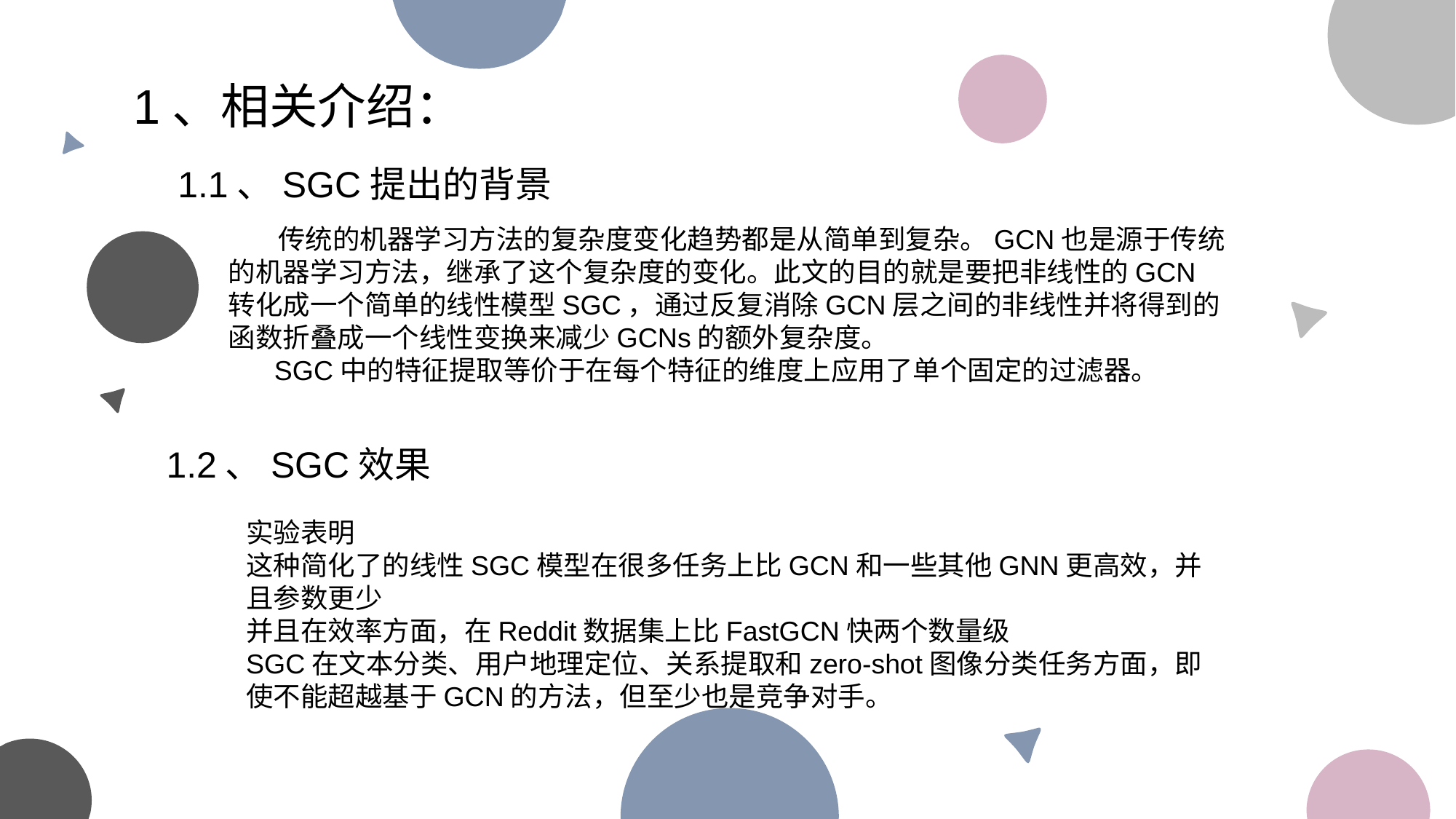

1、相关介绍：
1.1、SGC提出的背景
       传统的机器学习方法的复杂度变化趋势都是从简单到复杂。GCN也是源于传统的机器学习方法，继承了这个复杂度的变化。此文的目的就是要把非线性的GCN转化成一个简单的线性模型SGC，通过反复消除GCN层之间的非线性并将得到的函数折叠成一个线性变换来减少GCNs的额外复杂度。
      SGC中的特征提取等价于在每个特征的维度上应用了单个固定的过滤器。
1.2、SGC效果
实验表明
这种简化了的线性SGC模型在很多任务上比GCN和一些其他GNN更高效，并且参数更少
并且在效率方面，在Reddit数据集上比FastGCN快两个数量级
SGC在文本分类、用户地理定位、关系提取和zero-shot图像分类任务方面，即使不能超越基于GCN的方法，但至少也是竞争对手。